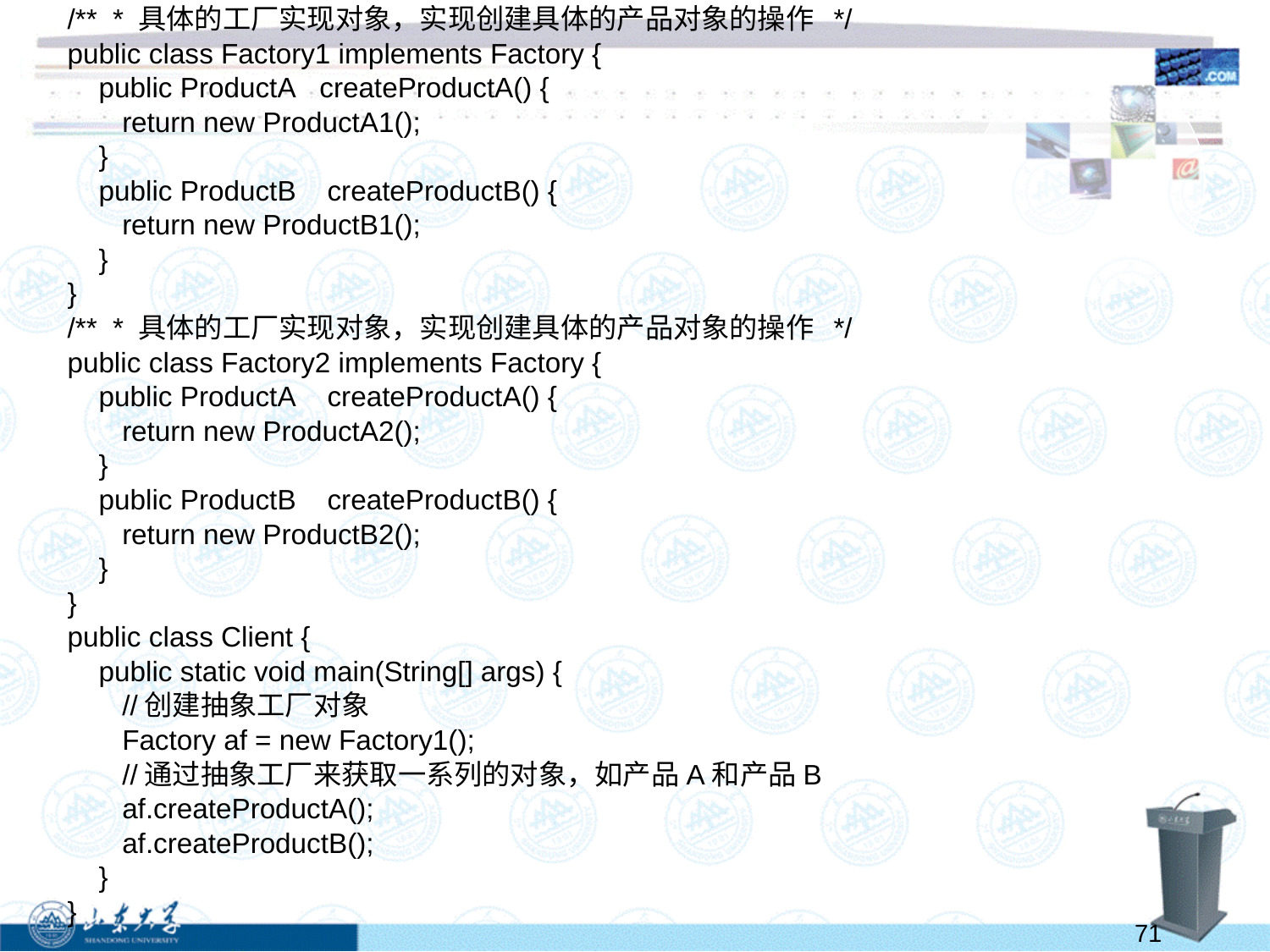

/**  * 具体的工厂实现对象，实现创建具体的产品对象的操作  */
public class Factory1 implements Factory {
    public ProductA   createProductA() {
       return new ProductA1();
    }
    public ProductB    createProductB() {
       return new ProductB1();
    }
}
/**  * 具体的工厂实现对象，实现创建具体的产品对象的操作  */
public class Factory2 implements Factory {
    public ProductA    createProductA() {
       return new ProductA2();
    }
    public ProductB    createProductB() {
       return new ProductB2();
    }
}
public class Client {
    public static void main(String[] args) {
       //创建抽象工厂对象
       Factory af = new Factory1();
       //通过抽象工厂来获取一系列的对象，如产品A和产品B
       af.createProductA();
       af.createProductB();
    }
}

71